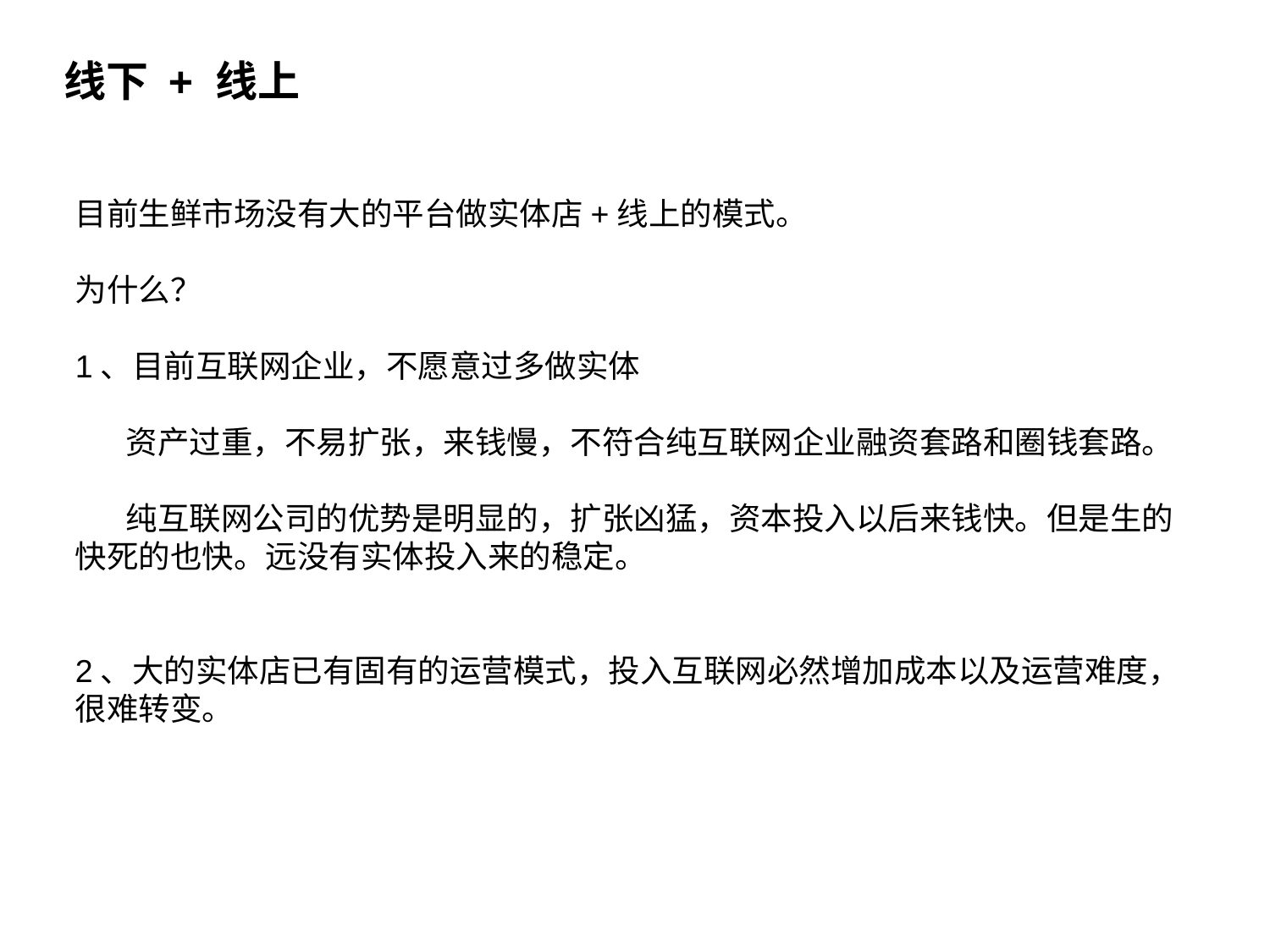

线下 + 线上
目前生鲜市场没有大的平台做实体店+线上的模式。

为什么？

1、目前互联网企业，不愿意过多做实体

      资产过重，不易扩张，来钱慢，不符合纯互联网企业融资套路和圈钱套路。

      纯互联网公司的优势是明显的，扩张凶猛，资本投入以后来钱快。但是生的快死的也快。远没有实体投入来的稳定。

2、大的实体店已有固有的运营模式，投入互联网必然增加成本以及运营难度，很难转变。